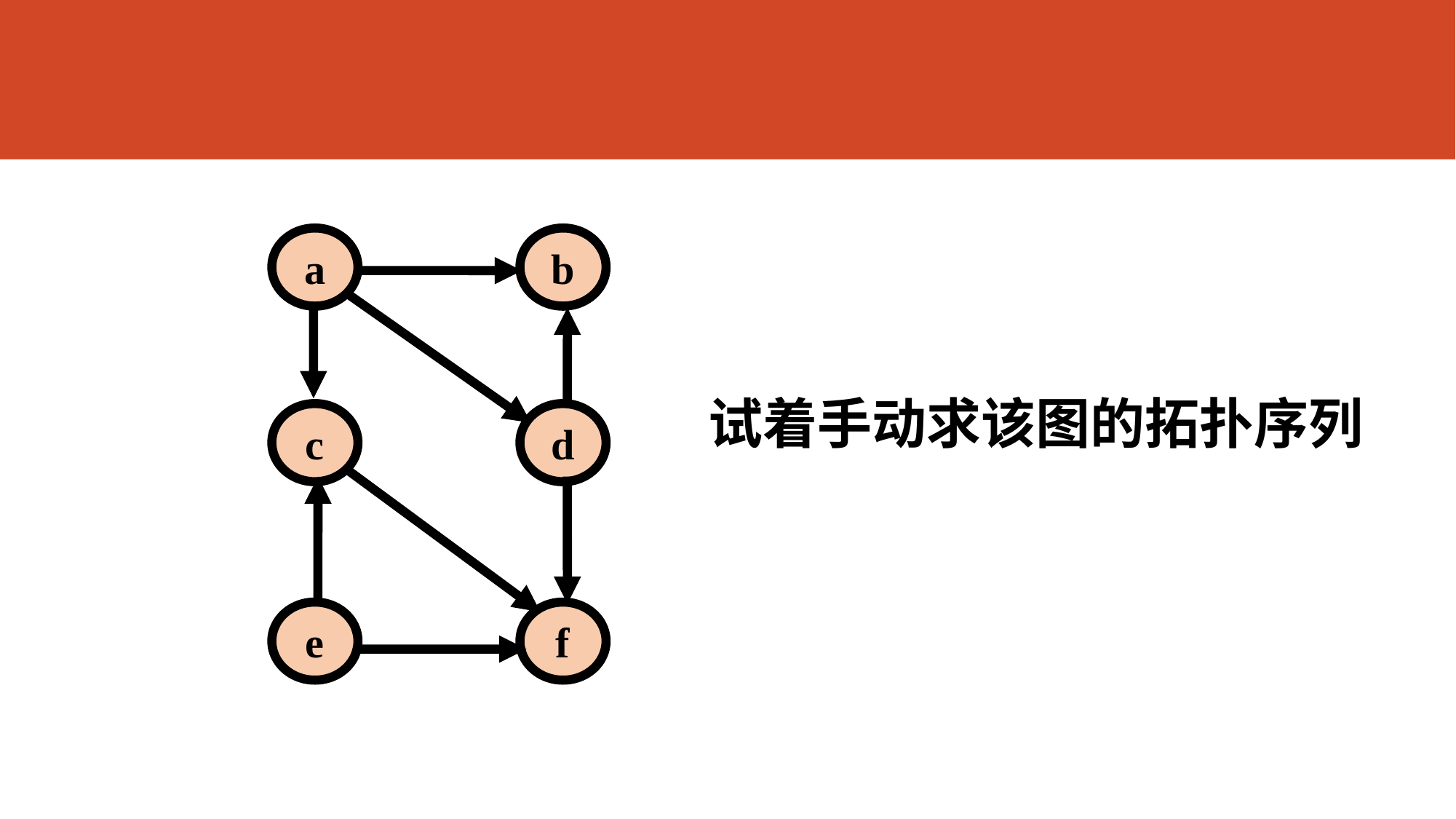

#
a
b

c
d

e
f

试着手动求该图的拓扑序列